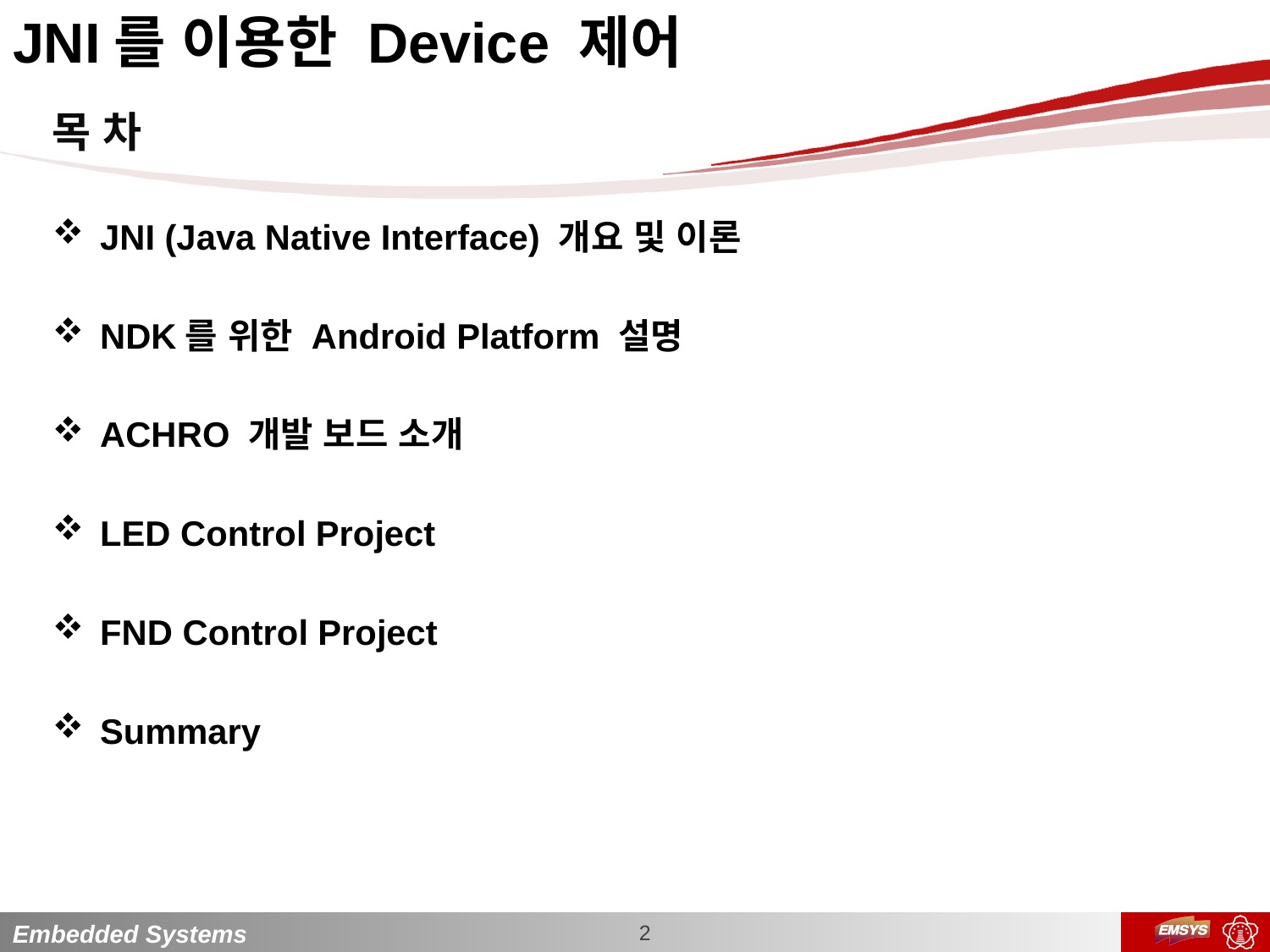

# JNI를 이용한 Device 제어
목 차
JNI (Java Native Interface) 개요 및 이론

NDK를 위한 Android Platform 설명

ACHRO 개발 보드 소개

LED Control Project

FND Control Project

Summary

2